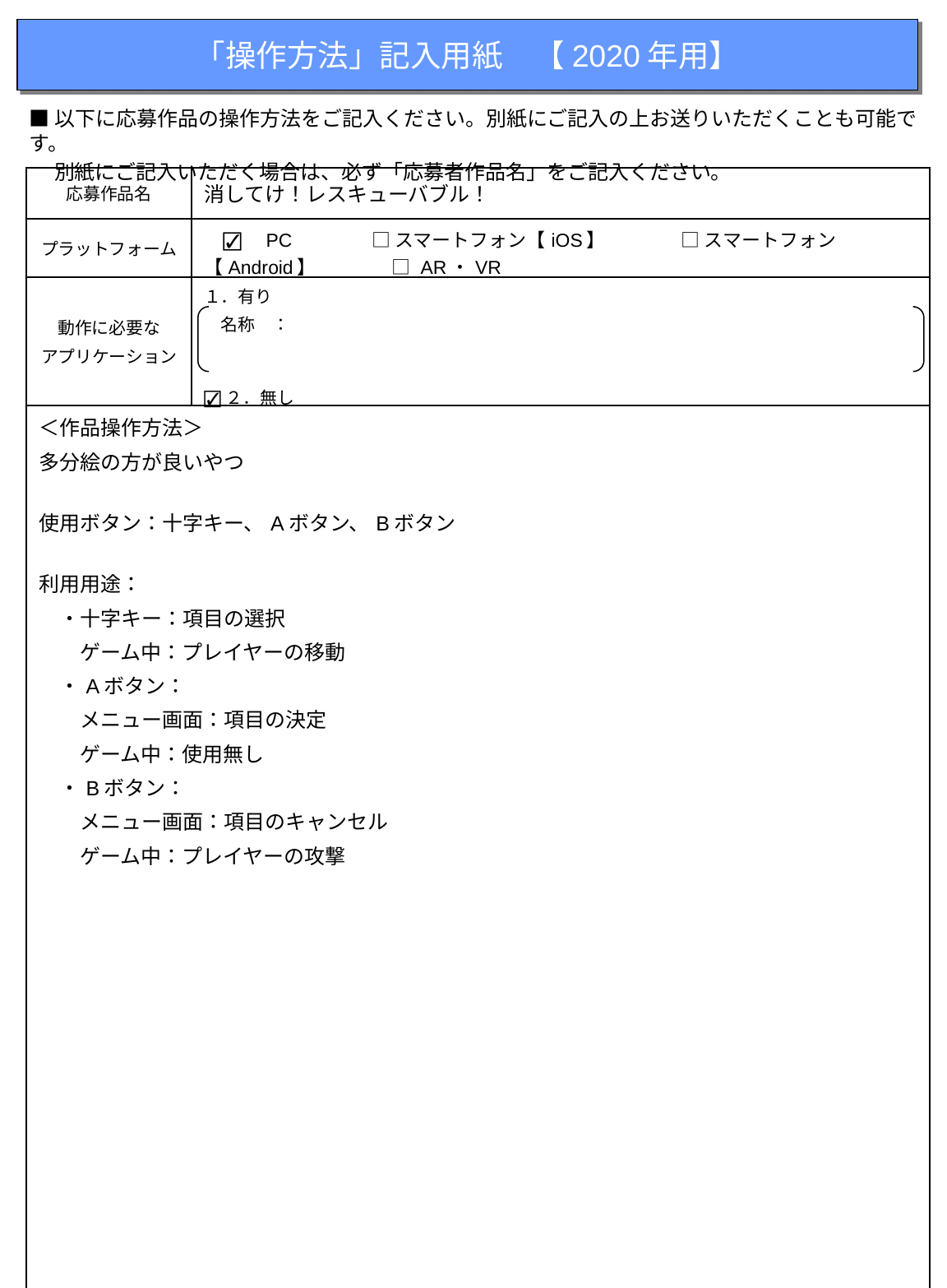

「操作方法」記入用紙　【2020年用】
■以下に応募作品の操作方法をご記入ください。別紙にご記入の上お送りいただくことも可能です。
　 別紙にご記入いただく場合は、必ず「応募者作品名」をご記入ください。
| 応募作品名 | 消してけ！レスキューバブル！ |
| --- | --- |
| プラットフォーム | ☑　PC　　　　□ スマートフォン【iOS】　　　　□ スマートフォン【Android】　　　　□ AR・VR |
| 動作に必要な アプリケーション | １．有り 　名称　： ☑２．無し |
| ＜作品操作方法＞　 多分絵の方が良いやつ 使用ボタン：十字キー、Aボタン、Bボタン 利用用途： 　・十字キー：項目の選択 　　ゲーム中：プレイヤーの移動 　・Aボタン： 　　メニュー画面：項目の決定 　　ゲーム中：使用無し 　・Bボタン： 　　メニュー画面：項目のキャンセル 　　ゲーム中：プレイヤーの攻撃 |  |